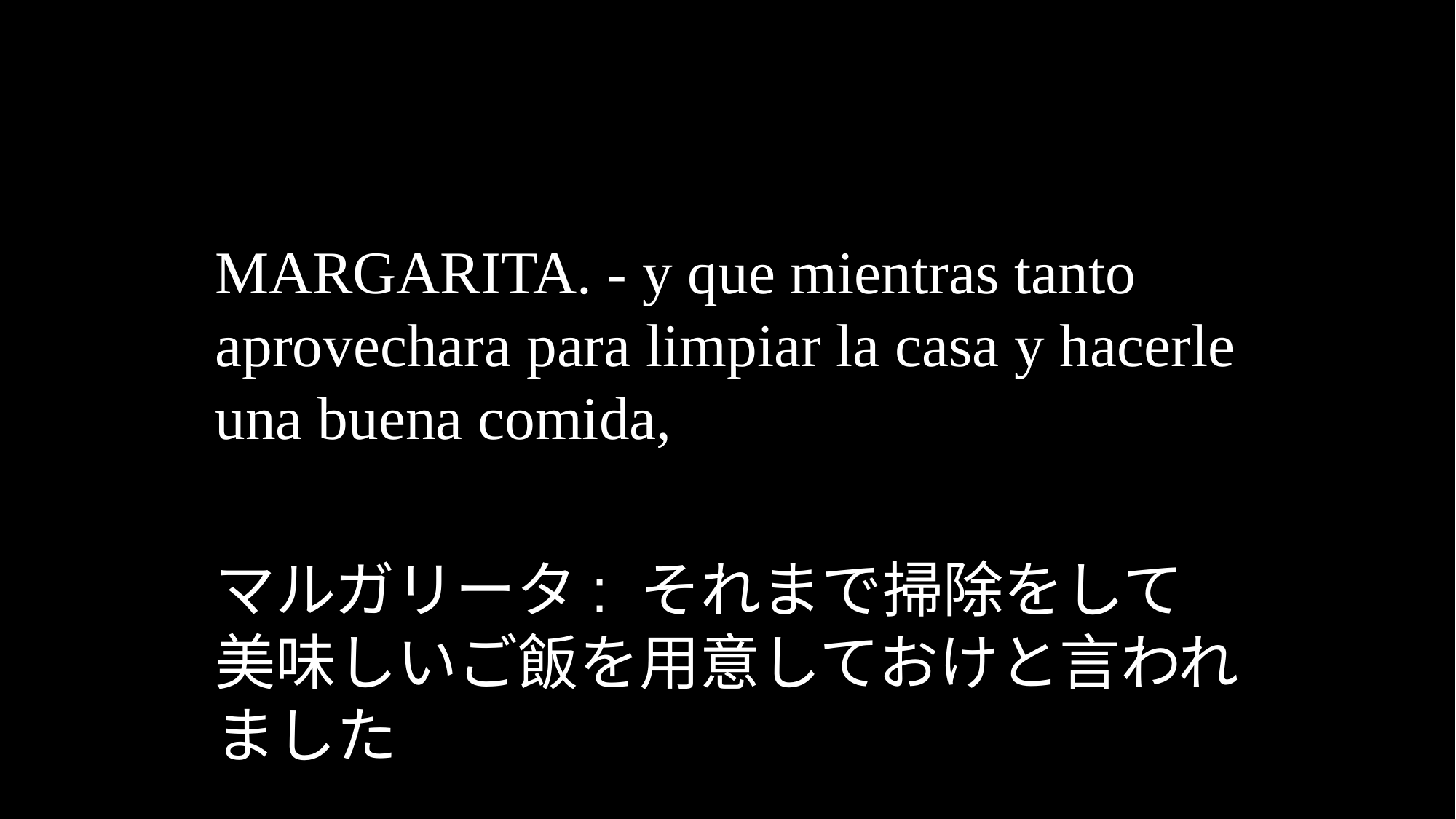

MARGARITA. - y que mientras tanto aprovechara para limpiar la casa y hacerle una buena comida,

マルガリータ: それまで掃除をして美味しいご飯を用意しておけと言われました